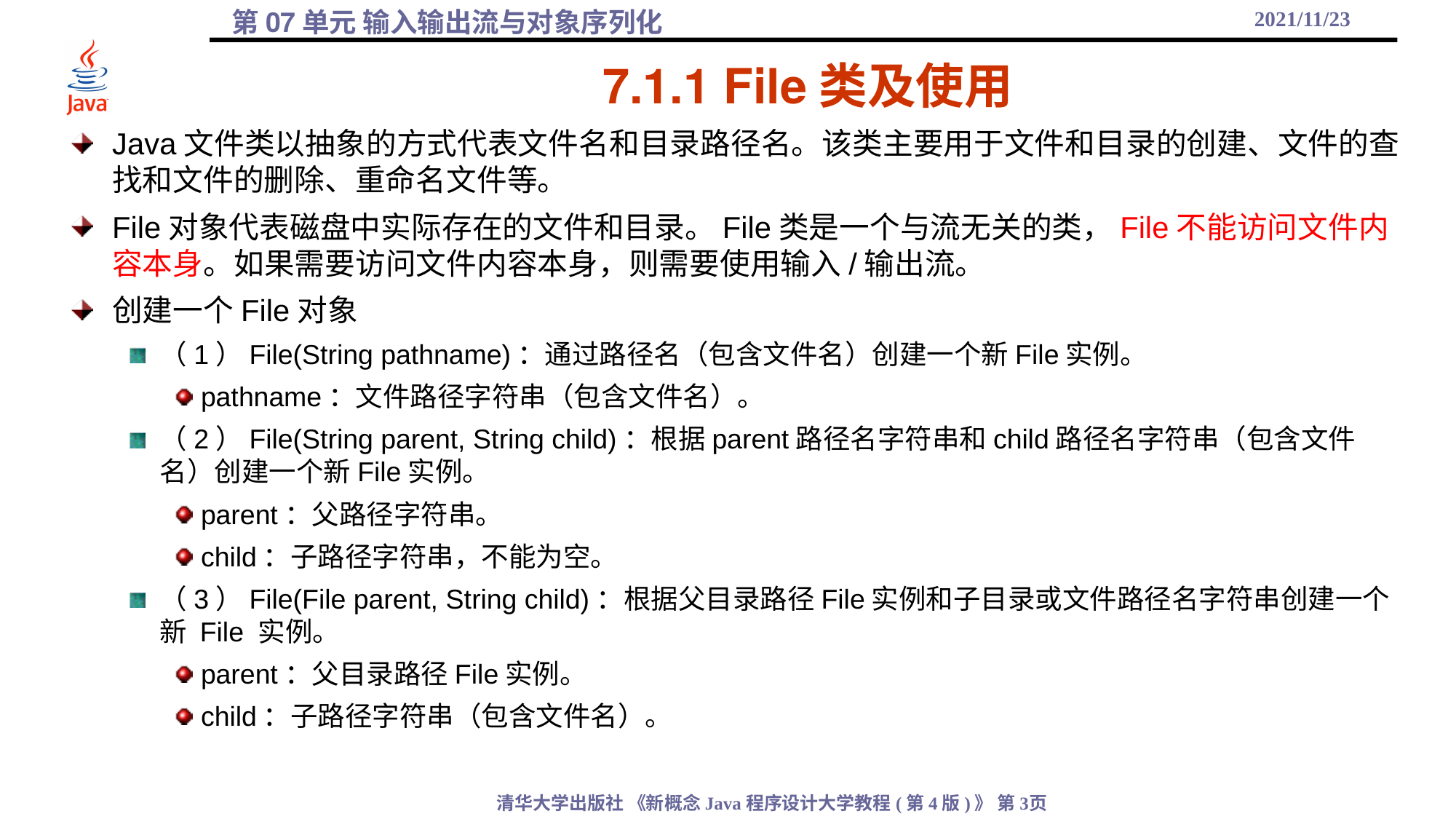

2021/11/23
# 7.1.1 File类及使用
Java文件类以抽象的方式代表文件名和目录路径名。该类主要用于文件和目录的创建、文件的查找和文件的删除、重命名文件等。
File对象代表磁盘中实际存在的文件和目录。File类是一个与流无关的类，File不能访问文件内容本身。如果需要访问文件内容本身，则需要使用输入/输出流。
创建一个File对象
（1）File(String pathname)：通过路径名（包含文件名）创建一个新File实例。
pathname：文件路径字符串（包含文件名）。
（2）File(String parent, String child)：根据parent路径名字符串和child路径名字符串（包含文件名）创建一个新File实例。
parent：父路径字符串。
child：子路径字符串，不能为空。
（3）File(File parent, String child)：根据父目录路径File实例和子目录或文件路径名字符串创建一个新 File 实例。
parent：父目录路径File实例。
child：子路径字符串（包含文件名）。